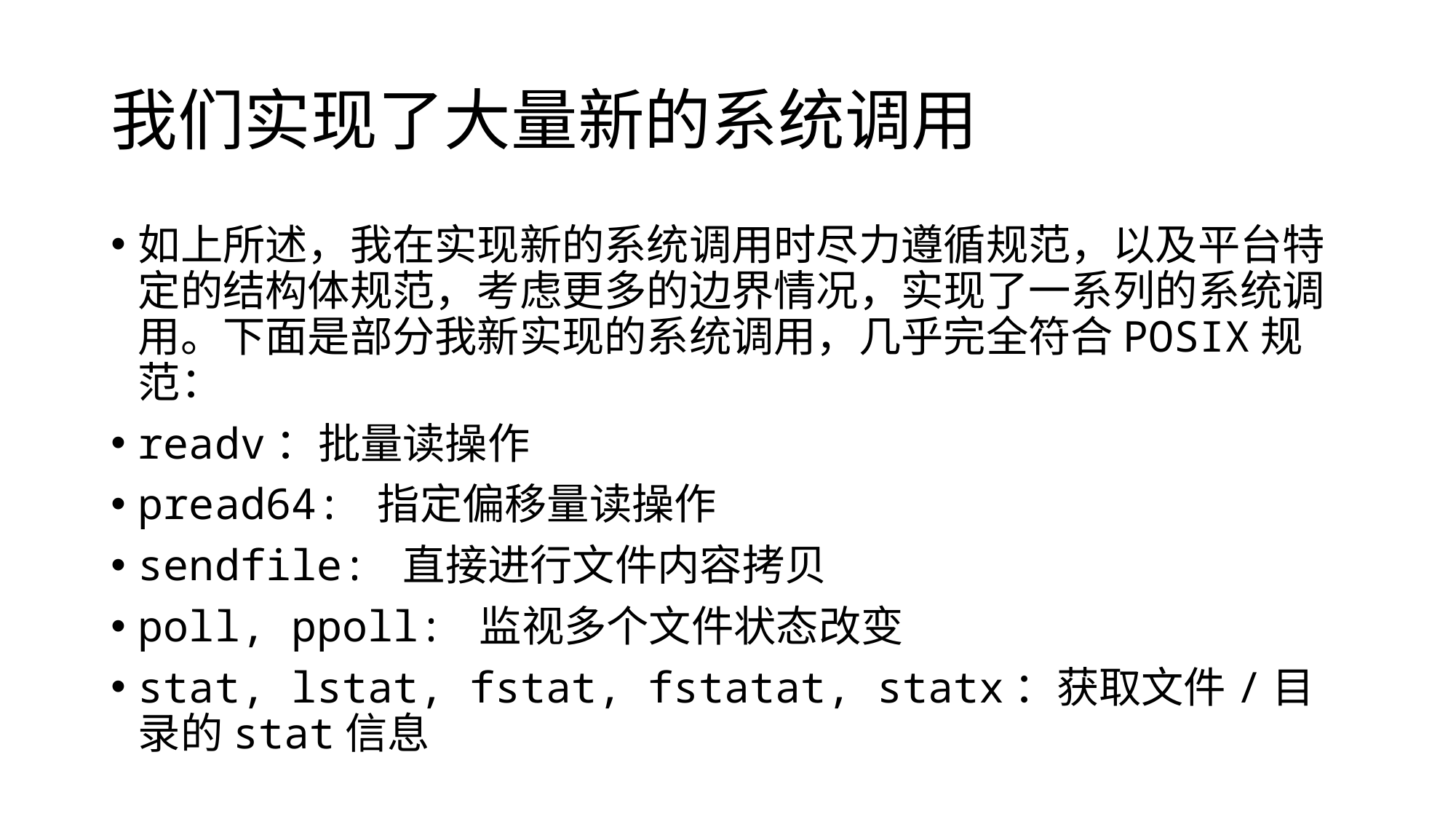

# 我们实现了大量新的系统调用
如上所述，我在实现新的系统调用时尽力遵循规范，以及平台特定的结构体规范，考虑更多的边界情况，实现了一系列的系统调用。下面是部分我新实现的系统调用，几乎完全符合POSIX规范：
readv：批量读操作
pread64: 指定偏移量读操作
sendfile: 直接进行文件内容拷贝
poll, ppoll: 监视多个文件状态改变
stat, lstat, fstat, fstatat, statx：获取文件/目录的stat信息